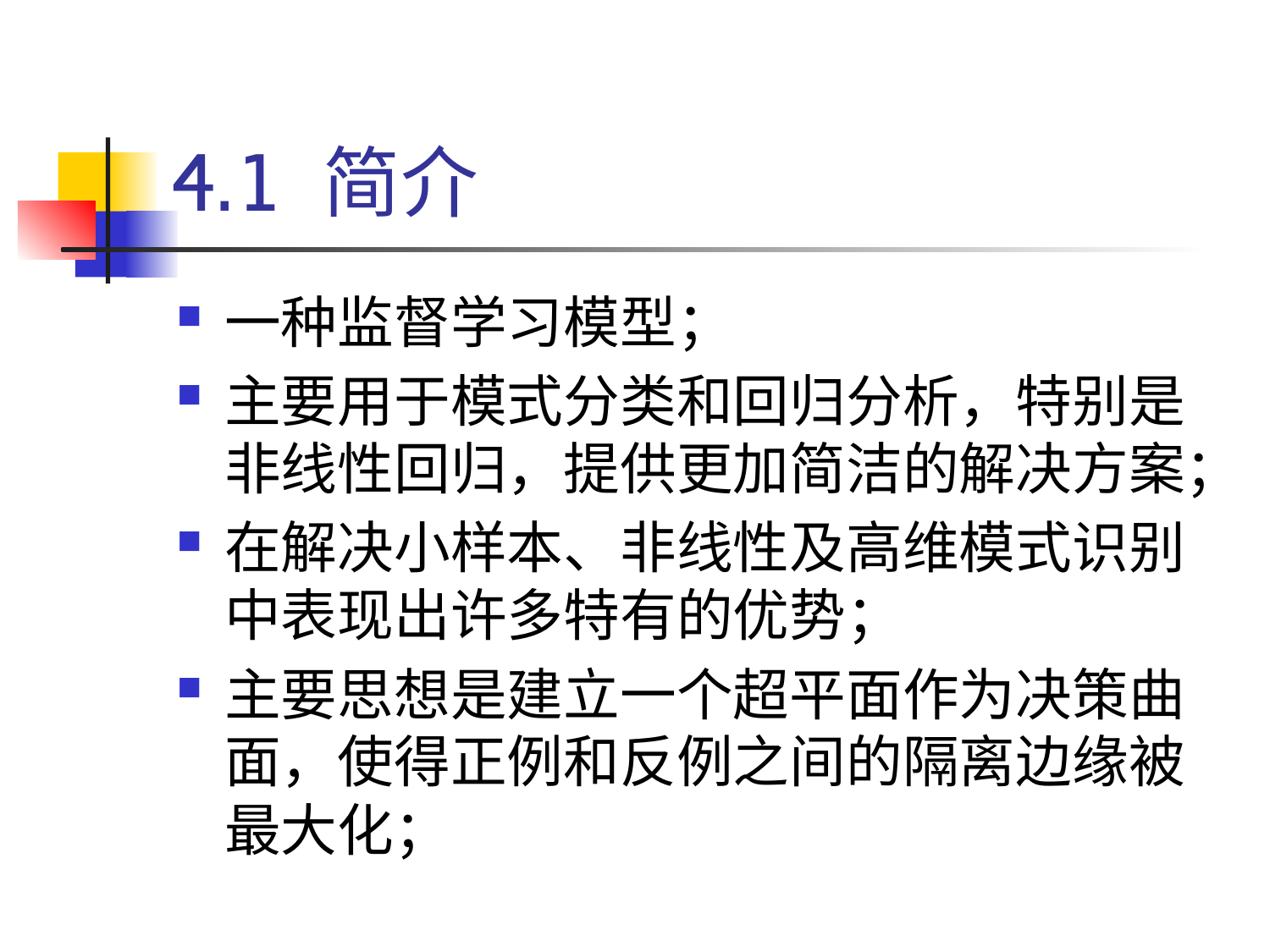

# 4.1 简介
一种监督学习模型；
主要用于模式分类和回归分析，特别是非线性回归，提供更加简洁的解决方案；
在解决小样本、非线性及高维模式识别中表现出许多特有的优势；
主要思想是建立一个超平面作为决策曲面，使得正例和反例之间的隔离边缘被最大化；